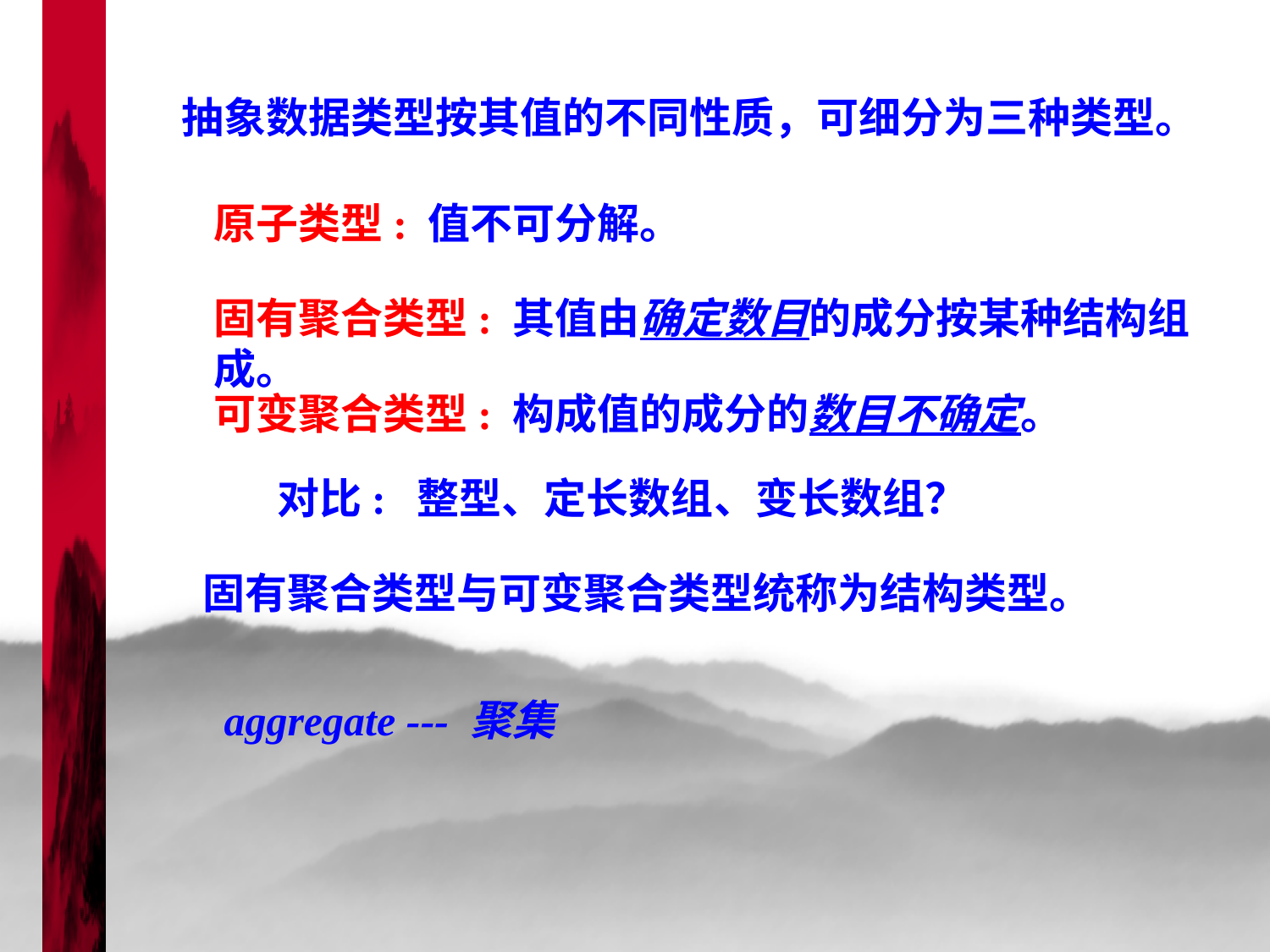

抽象数据类型按其值的不同性质，可细分为三种类型。
原子类型: 值不可分解。
固有聚合类型: 其值由确定数目的成分按某种结构组成。
可变聚合类型: 构成值的成分的数目不确定。
对比:  整型、定长数组、变长数组？
固有聚合类型与可变聚合类型统称为结构类型。
aggregate --- 聚集